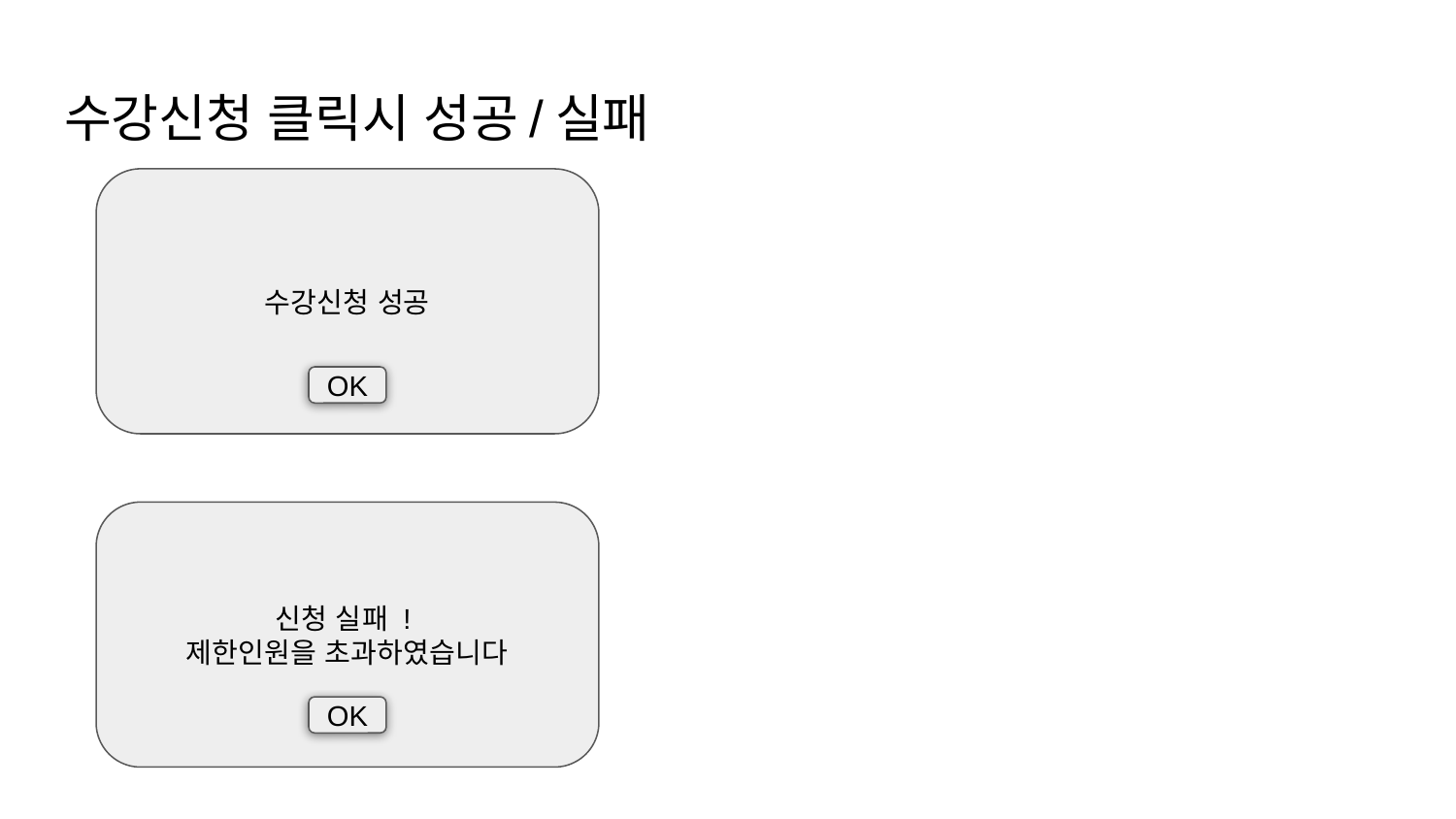

# 수강신청 클릭시 성공/실패
수강신청 성공
OK
신청 실패 !
제한인원을 초과하였습니다
OK